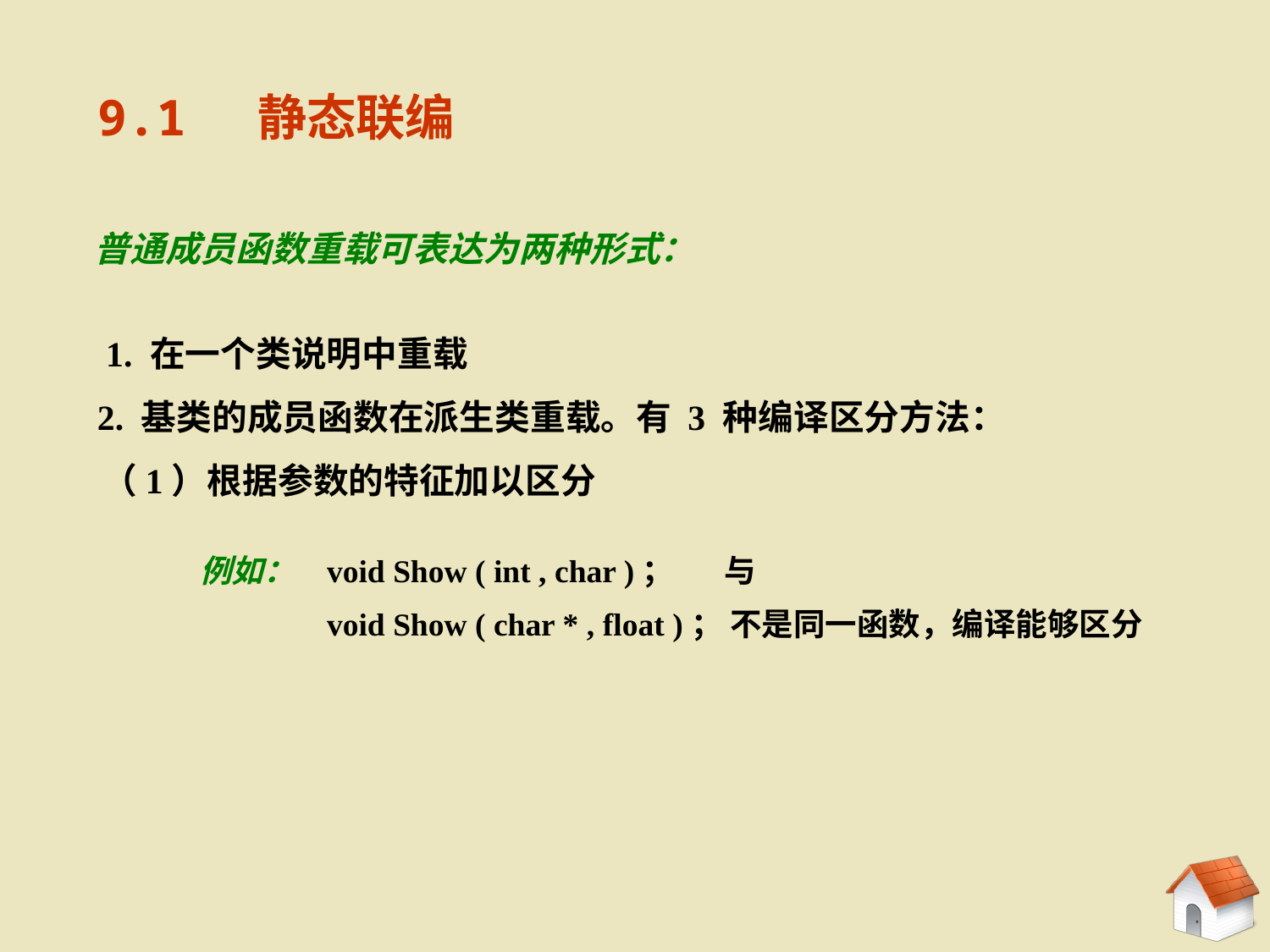

9.1  静态联编
普通成员函数重载可表达为两种形式：
1. 在一个类说明中重载
2. 基类的成员函数在派生类重载。有 3 种编译区分方法：
（1）根据参数的特征加以区分
例如：	void Show ( int , char )；       与
	void Show ( char * , float )； 不是同一函数，编译能够区分